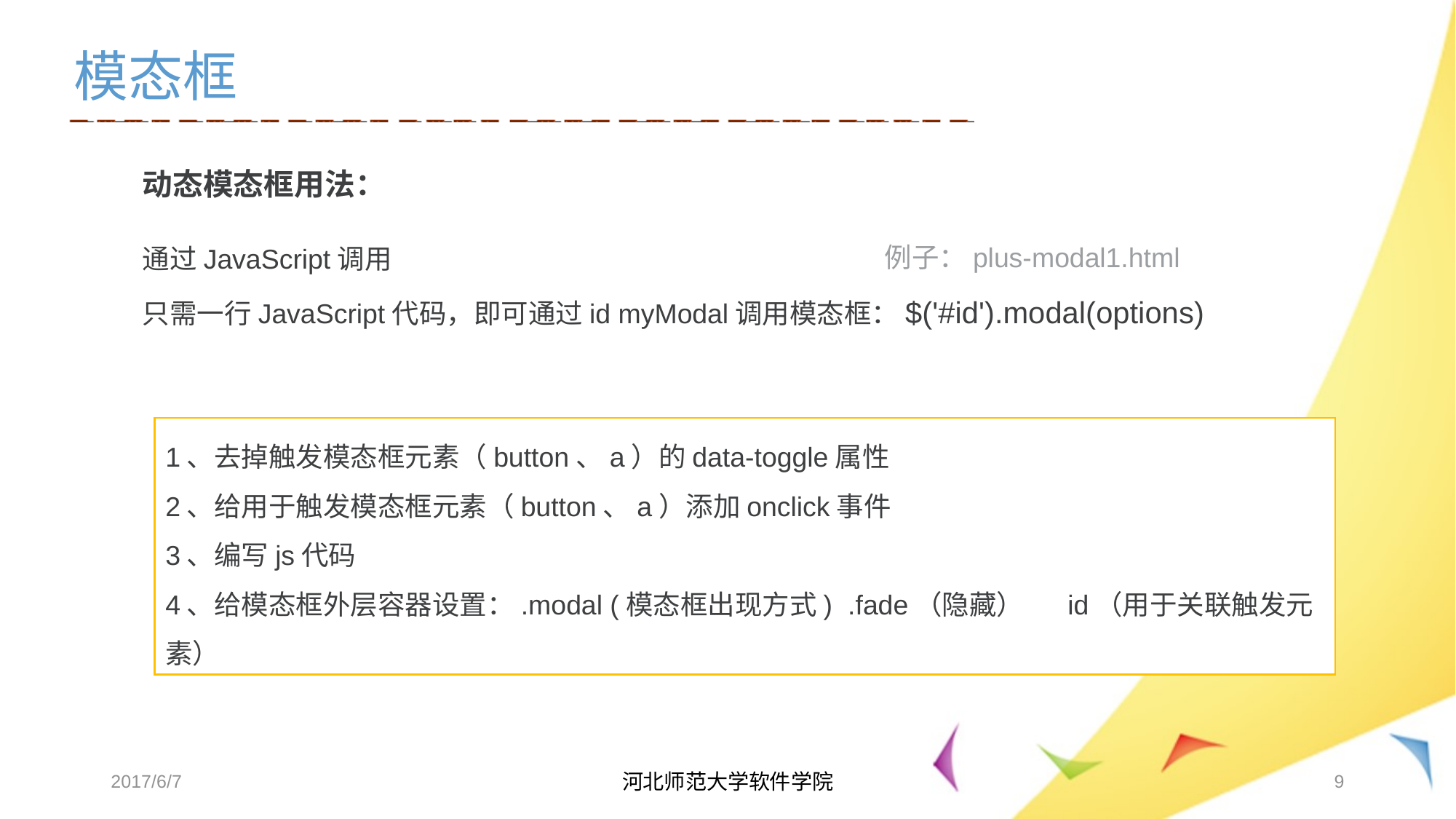

模态框
动态模态框用法：
通过JavaScript调用
只需一行JavaScript代码，即可通过id myModal调用模态框：$('#id').modal(options)

例子：plus-modal1.html
1、去掉触发模态框元素（button、a）的data-toggle属性
2、给用于触发模态框元素（button、a）添加onclick事件
3、编写js代码
4、给模态框外层容器设置：.modal (模态框出现方式)  .fade（隐藏）      id（用于关联触发元素）
2017/6/7
河北师范大学软件学院
9